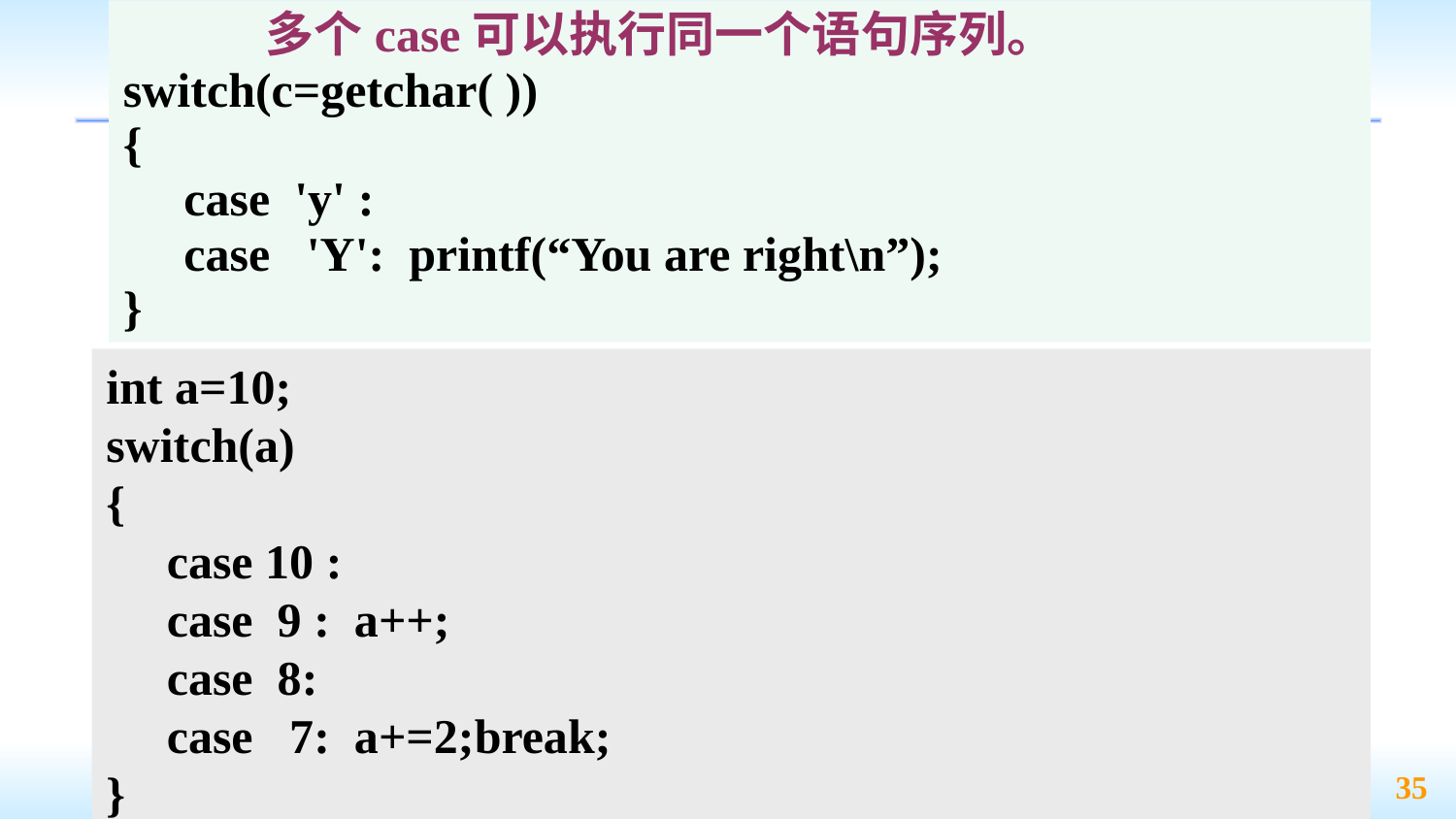

多个case可以执行同一个语句序列。
switch(c=getchar( ))
{
     case  'y' :
     case   'Y':  printf(“You are right\n”);
}
int a=10;
switch(a)
{
     case 10 :
     case  9 :  a++;
     case  8:
     case   7:  a+=2;break;
}
35